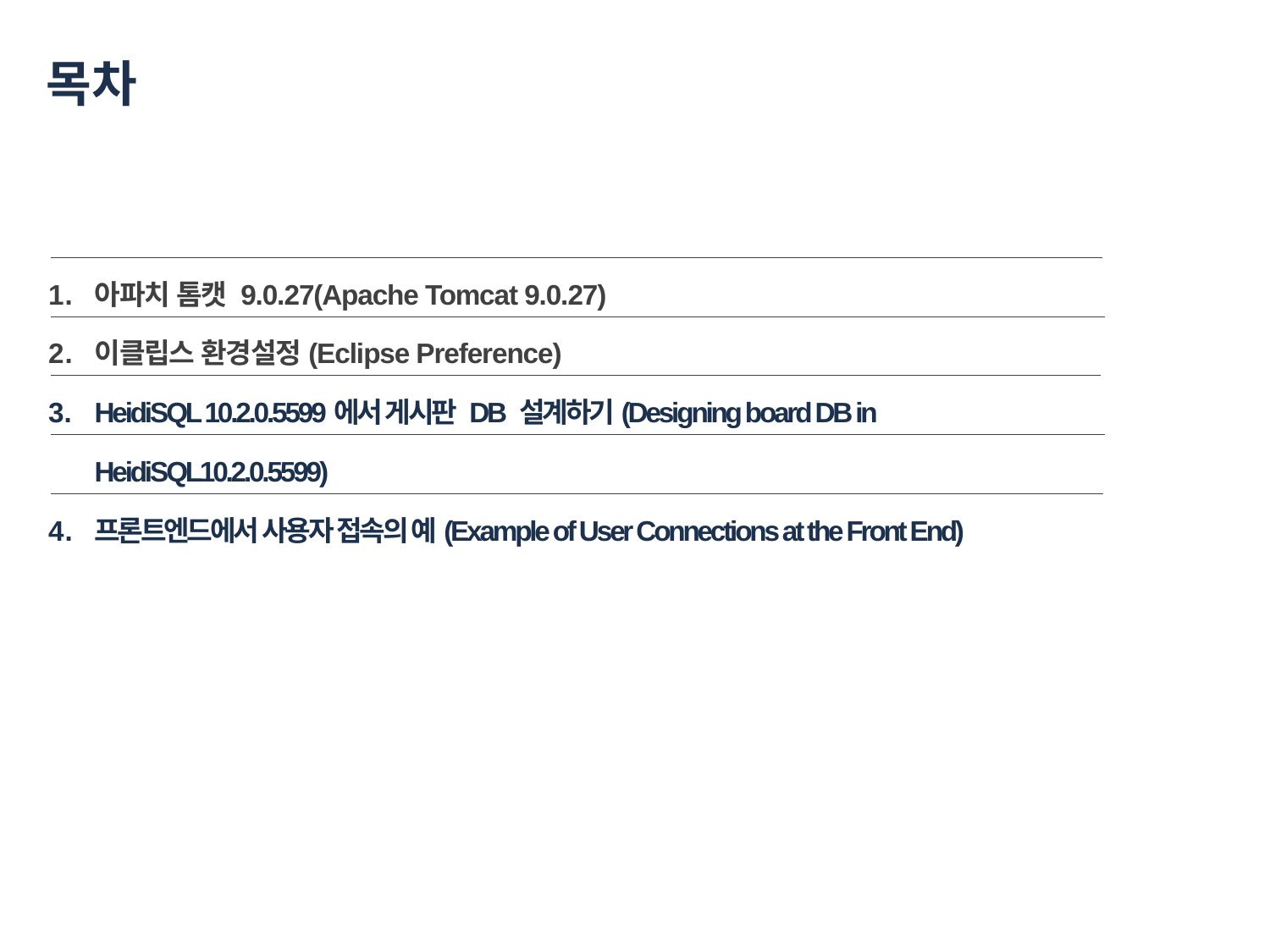

# 목차
아파치 톰캣 9.0.27(Apache Tomcat 9.0.27)
이클립스 환경설정(Eclipse Preference)
HeidiSQL 10.2.0.5599에서 게시판 DB 설계하기(Designing board DB in HeidiSQL10.2.0.5599)
프론트엔드에서 사용자 접속의 예(Example of User Connections at the Front End)